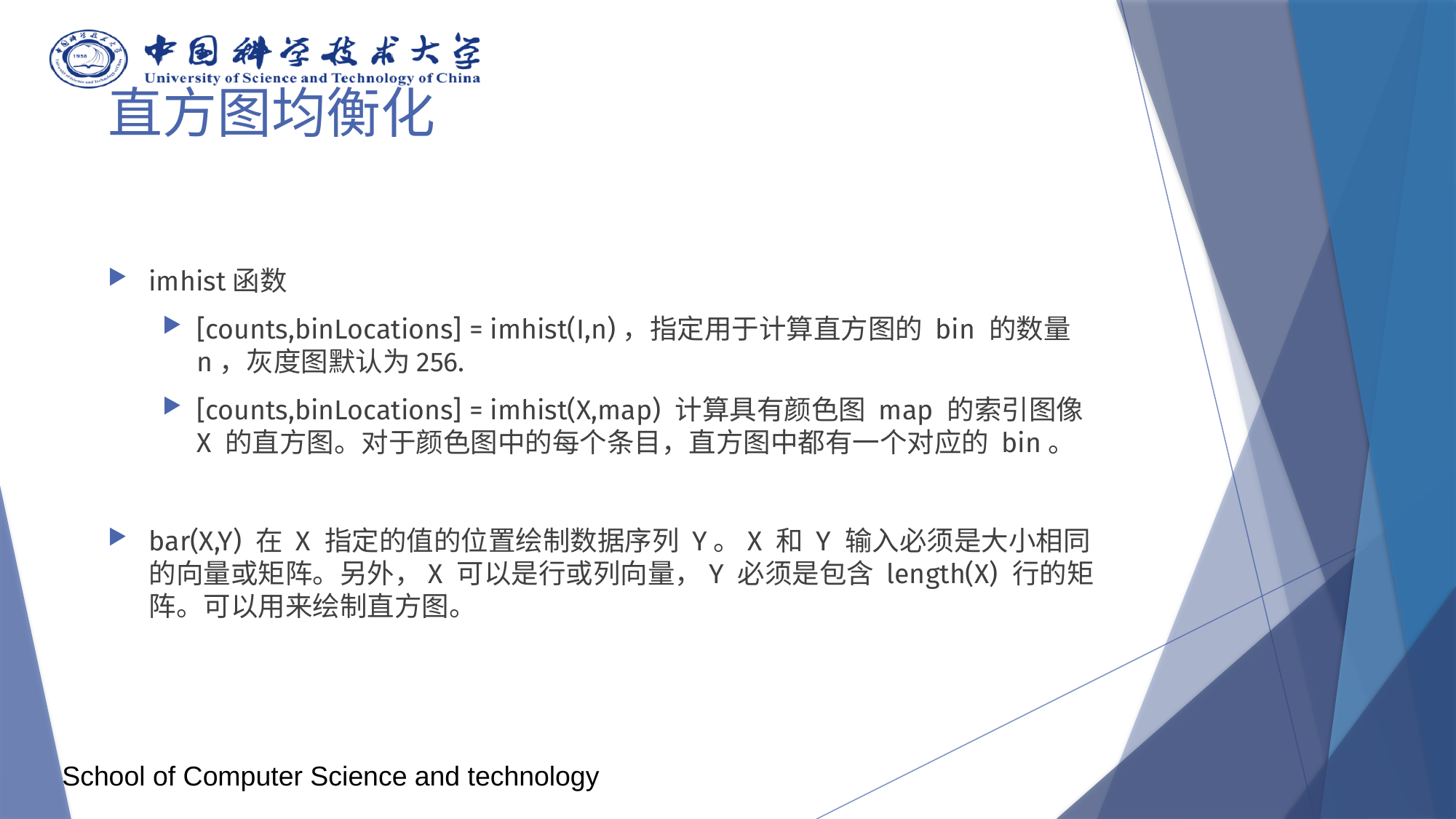

# 直方图均衡化
imhist函数
[counts,binLocations] = imhist(I,n)，指定用于计算直方图的 bin 的数量 n，灰度图默认为256.
[counts,binLocations] = imhist(X,map) 计算具有颜色图 map 的索引图像 X 的直方图。对于颜色图中的每个条目，直方图中都有一个对应的 bin。

bar(X,Y) 在 X 指定的值的位置绘制数据序列 Y。X 和 Y 输入必须是大小相同的向量或矩阵。另外，X 可以是行或列向量，Y 必须是包含 length(X) 行的矩阵。可以用来绘制直方图。